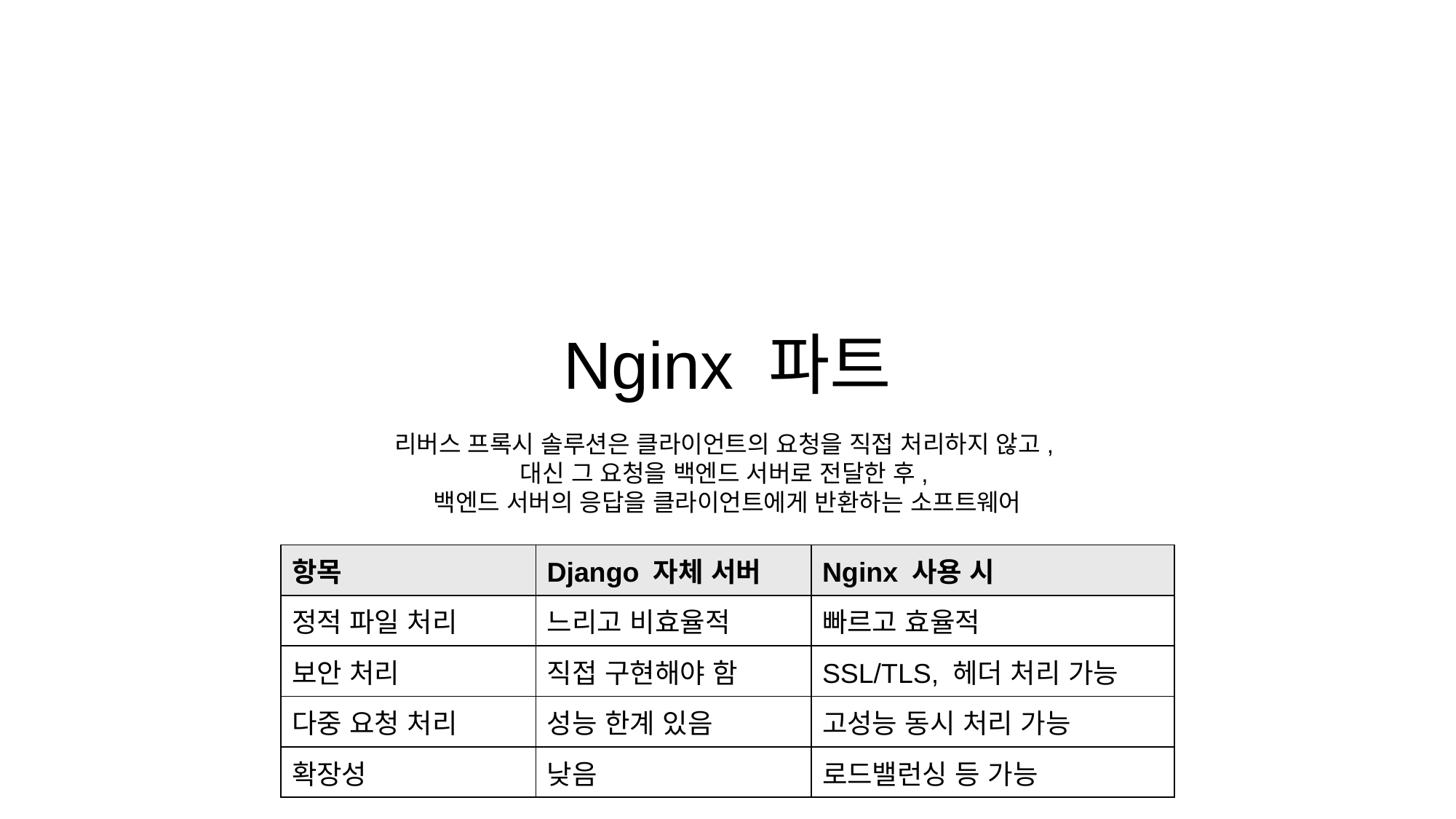

# Nginx 파트
리버스 프록시 솔루션은 클라이언트의 요청을 직접 처리하지 않고,
대신 그 요청을 백엔드 서버로 전달한 후,
백엔드 서버의 응답을 클라이언트에게 반환하는 소프트웨어
| 항목 | Django 자체 서버 | Nginx 사용 시 |
| --- | --- | --- |
| 정적 파일 처리 | 느리고 비효율적 | 빠르고 효율적 |
| 보안 처리 | 직접 구현해야 함 | SSL/TLS, 헤더 처리 가능 |
| 다중 요청 처리 | 성능 한계 있음 | 고성능 동시 처리 가능 |
| 확장성 | 낮음 | 로드밸런싱 등 가능 |